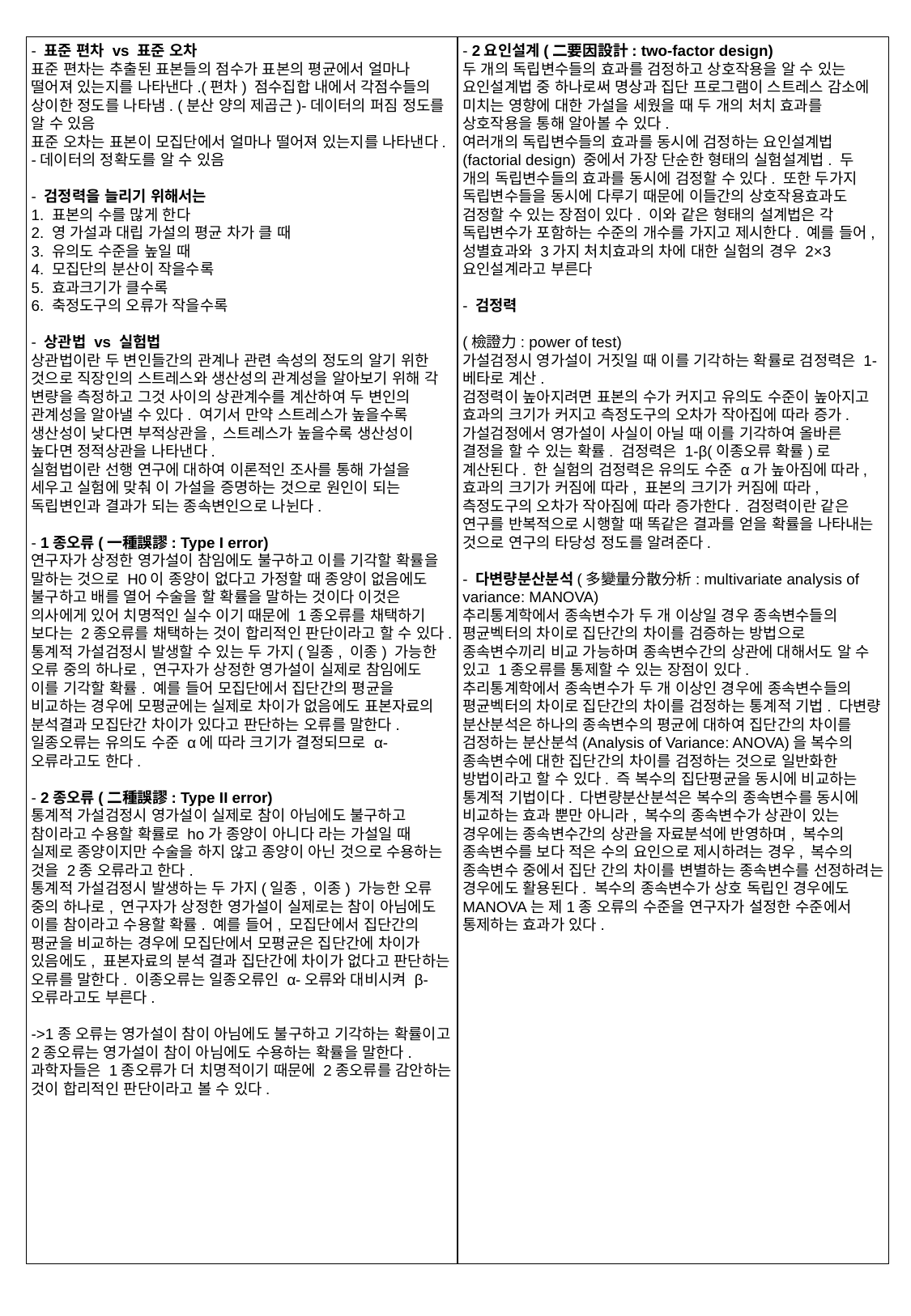

- 표준 편차 vs 표준 오차
표준 편차는 추출된 표본들의 점수가 표본의 평균에서 얼마나 떨어져 있는지를 나타낸다.(편차) 점수집합 내에서 각점수들의 상이한 정도를 나타냄. (분산 양의 제곱근)-데이터의 퍼짐 정도를 알 수 있음
표준 오차는 표본이 모집단에서 얼마나 떨어져 있는지를 나타낸다. -데이터의 정확도를 알 수 있음

- 검정력을 늘리기 위해서는
1. 표본의 수를 많게 한다
2. 영 가설과 대립 가설의 평균 차가 클 때
3. 유의도 수준을 높일 때
4. 모집단의 분산이 작을수록
5. 효과크기가 클수록
6. 축정도구의 오류가 작을수록

- 상관법 vs 실험법
상관법이란 두 변인들간의 관계나 관련 속성의 정도의 알기 위한 것으로 직장인의 스트레스와 생산성의 관계성을 알아보기 위해 각 변량을 측정하고 그것 사이의 상관계수를 계산하여 두 변인의 관계성을 알아낼 수 있다. 여기서 만약 스트레스가 높을수록 생산성이 낮다면 부적상관을, 스트레스가 높을수록 생산성이 높다면 정적상관을 나타낸다.
실험법이란 선행 연구에 대하여 이론적인 조사를 통해 가설을 세우고 실험에 맞춰 이 가설을 증명하는 것으로 원인이 되는 독립변인과 결과가 되는 종속변인으로 나뉜다.

- 1종오류(一種誤謬: Type I error)
연구자가 상정한 영가설이 참임에도 불구하고 이를 기각할 확률을 말하는 것으로 H0이 종양이 없다고 가정할 때 종양이 없음에도 불구하고 배를 열어 수술을 할 확률을 말하는 것이다 이것은 의사에게 있어 치명적인 실수 이기 때문에 1종오류를 채택하기 보다는 2종오류를 채택하는 것이 합리적인 판단이라고 할 수 있다.
통계적 가설검정시 발생할 수 있는 두 가지(일종, 이종) 가능한 오류 중의 하나로, 연구자가 상정한 영가설이 실제로 참임에도 이를 기각할 확률. 예를 들어 모집단에서 집단간의 평균을 비교하는 경우에 모평균에는 실제로 차이가 없음에도 표본자료의 분석결과 모집단간 차이가 있다고 판단하는 오류를 말한다. 일종오류는 유의도 수준 α에 따라 크기가 결정되므로 α-오류라고도 한다.

- 2종오류(二種誤謬: Type II error)
통계적 가설검정시 영가설이 실제로 참이 아님에도 불구하고 참이라고 수용할 확률로 ho가 종양이 아니다 라는 가설일 때 실제로 종양이지만 수술을 하지 않고 종양이 아닌 것으로 수용하는 것을 2종 오류라고 한다.
통계적 가설검정시 발생하는 두 가지(일종, 이종) 가능한 오류 중의 하나로, 연구자가 상정한 영가설이 실제로는 참이 아님에도 이를 참이라고 수용할 확률. 예를 들어, 모집단에서 집단간의 평균을 비교하는 경우에 모집단에서 모평균은 집단간에 차이가 있음에도, 표본자료의 분석 결과 집단간에 차이가 없다고 판단하는 오류를 말한다. 이종오류는 일종오류인 α-오류와 대비시켜 β-오류라고도 부른다.

->1종 오류는 영가설이 참이 아님에도 불구하고 기각하는 확률이고 2종오류는 영가설이 참이 아님에도 수용하는 확률을 말한다. 과학자들은 1종오류가 더 치명적이기 때문에 2종오류를 감안하는 것이 합리적인 판단이라고 볼 수 있다.

- 2요인설계(二要因設計: two-factor design)
두 개의 독립변수들의 효과를 검정하고 상호작용을 알 수 있는 요인설계법 중 하나로써 명상과 집단 프로그램이 스트레스 감소에 미치는 영향에 대한 가설을 세웠을 때 두 개의 처치 효과를 상호작용을 통해 알아볼 수 있다.
여러개의 독립변수들의 효과를 동시에 검정하는 요인설계법(factorial design) 중에서 가장 단순한 형태의 실험설계법. 두 개의 독립변수들의 효과를 동시에 검정할 수 있다. 또한 두가지 독립변수들을 동시에 다루기 때문에 이들간의 상호작용효과도 검정할 수 있는 장점이 있다. 이와 같은 형태의 설계법은 각 독립변수가 포함하는 수준의 개수를 가지고 제시한다. 예를 들어, 성별효과와 3가지 처치효과의 차에 대한 실험의 경우 2×3 요인설계라고 부른다

- 검정력

(檢證力: power of test)
가설검정시 영가설이 거짓일 때 이를 기각하는 확률로 검정력은 1-베타로 계산.
검정력이 높아지려면 표본의 수가 커지고 유의도 수준이 높아지고 효과의 크기가 커지고 측정도구의 오차가 작아집에 따라 증가.
가설검정에서 영가설이 사실이 아닐 때 이를 기각하여 올바른 결정을 할 수 있는 확률. 검정력은 1-β(이종오류 확률)로 계산된다. 한 실험의 검정력은 유의도 수준 α가 높아짐에 따라, 효과의 크기가 커짐에 따라, 표본의 크기가 커짐에 따라, 측정도구의 오차가 작아짐에 따라 증가한다. 검정력이란 같은 연구를 반복적으로 시행할 때 똑같은 결과를 얻을 확률을 나타내는 것으로 연구의 타당성 정도를 알려준다.

- 다변량분산분석(多變量分散分析: multivariate analysis of variance: MANOVA)
추리통계학에서 종속변수가 두 개 이상일 경우 종속변수들의 평균벡터의 차이로 집단간의 차이를 검증하는 방법으로 종속변수끼리 비교 가능하며 종속변수간의 상관에 대해서도 알 수 있고 1종오류를 통제할 수 있는 장점이 있다.
추리통계학에서 종속변수가 두 개 이상인 경우에 종속변수들의 평균벡터의 차이로 집단간의 차이를 검정하는 통계적 기법. 다변량 분산분석은 하나의 종속변수의 평균에 대하여 집단간의 차이를 검정하는 분산분석(Analysis of Variance: ANOVA)을 복수의 종속변수에 대한 집단간의 차이를 검정하는 것으로 일반화한 방법이라고 할 수 있다. 즉 복수의 집단평균을 동시에 비교하는 통계적 기법이다. 다변량분산분석은 복수의 종속변수를 동시에 비교하는 효과 뿐만 아니라, 복수의 종속변수가 상관이 있는 경우에는 종속변수간의 상관을 자료분석에 반영하며, 복수의 종속변수를 보다 적은 수의 요인으로 제시하려는 경우, 복수의 종속변수 중에서 집단 간의 차이를 변별하는 종속변수를 선정하려는 경우에도 활용된다. 복수의 종속변수가 상호 독립인 경우에도 MANOVA는 제1종 오류의 수준을 연구자가 설정한 수준에서 통제하는 효과가 있다.